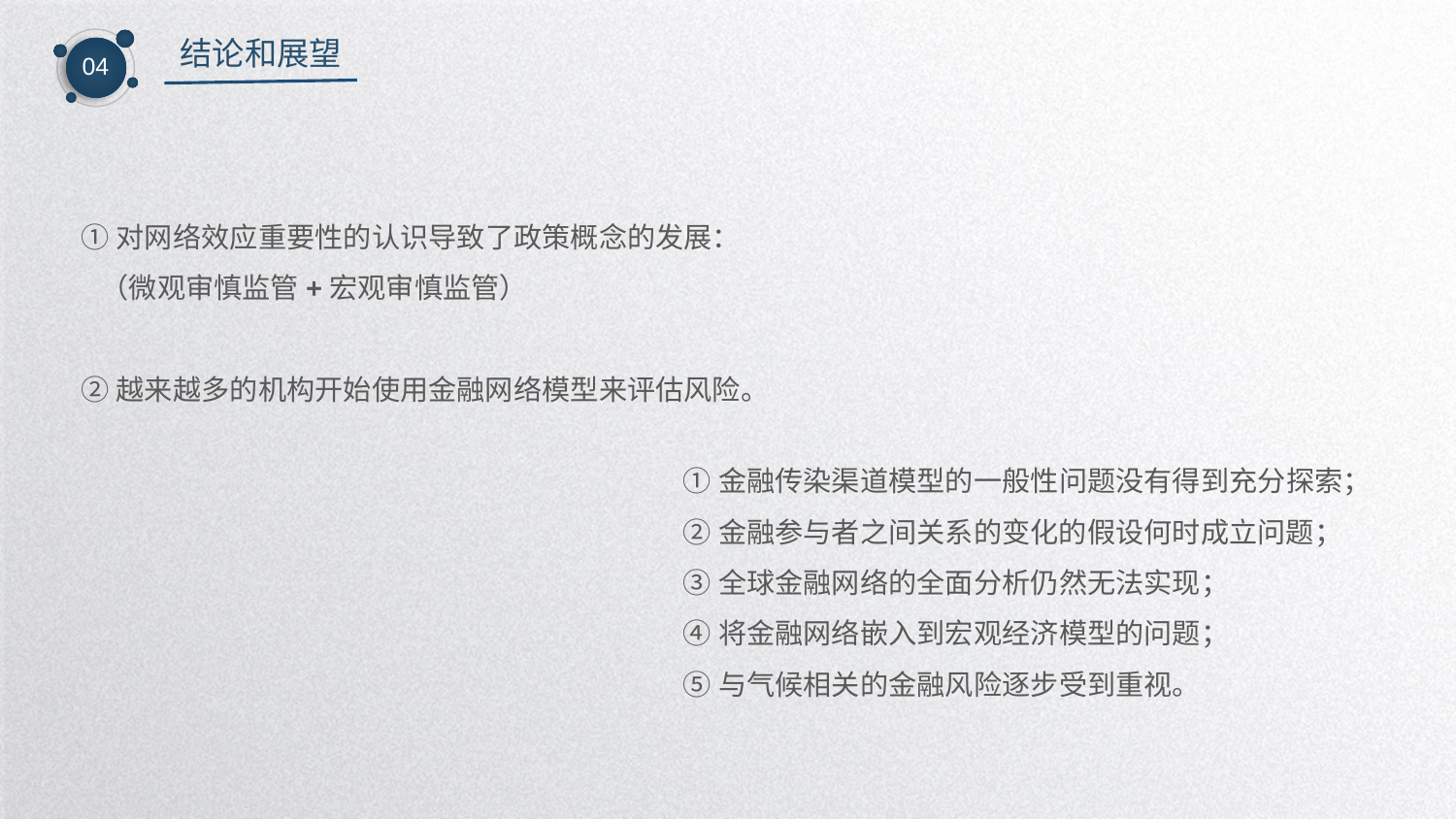

结论和展望
04
①对网络效应重要性的认识导致了政策概念的发展：
  （微观审慎监管+宏观审慎监管）

②越来越多的机构开始使用金融网络模型来评估风险。
①金融传染渠道模型的一般性问题没有得到充分探索；
②金融参与者之间关系的变化的假设何时成立问题；
③全球金融网络的全面分析仍然无法实现；
④将金融网络嵌入到宏观经济模型的问题；
⑤与气候相关的金融风险逐步受到重视。